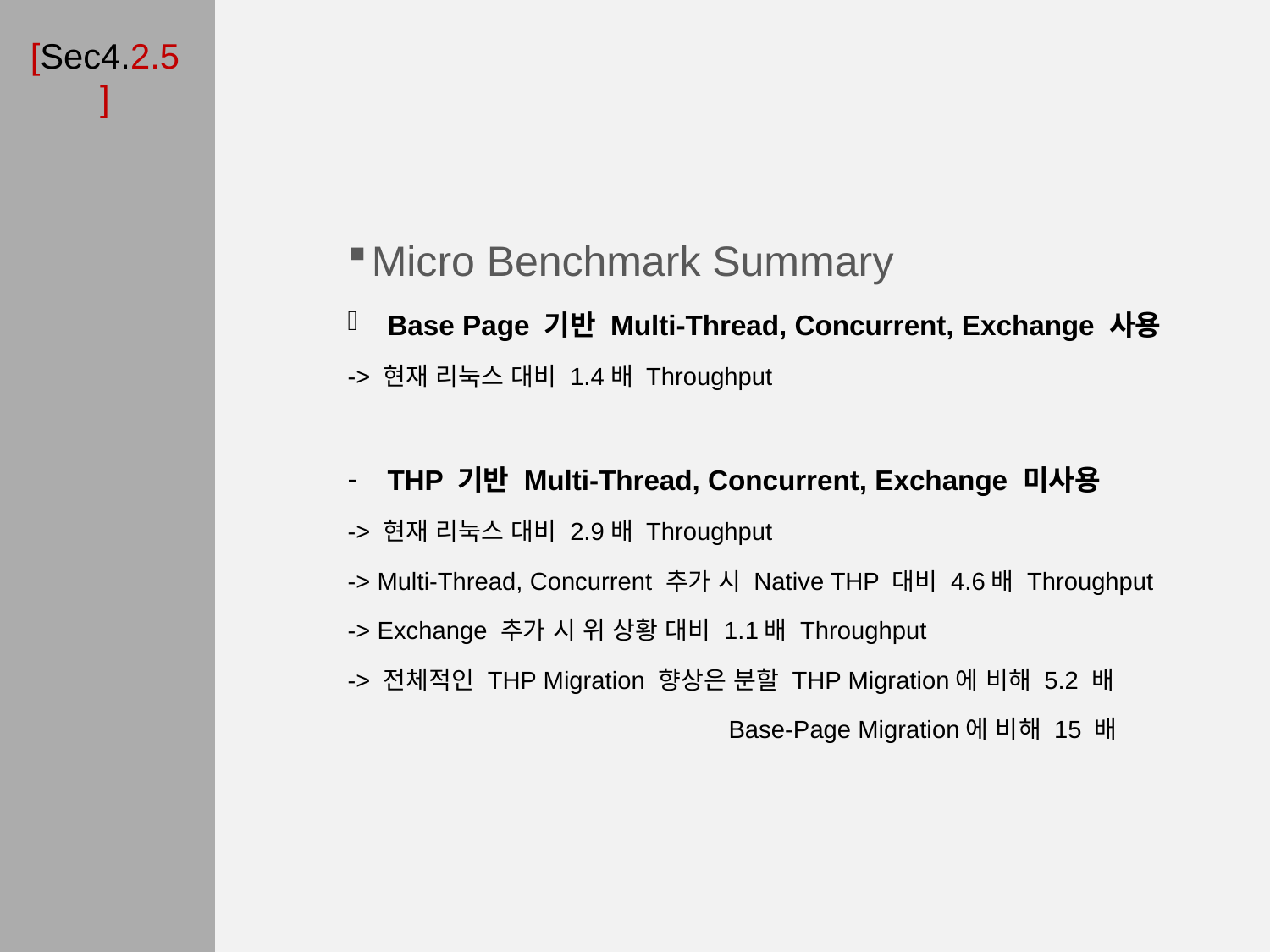

# [Sec4.2.5]
Micro Benchmark Summary
Base Page 기반 Multi-Thread, Concurrent, Exchange 사용
-> 현재 리눅스 대비 1.4배 Throughput

THP 기반 Multi-Thread, Concurrent, Exchange 미사용
-> 현재 리눅스 대비 2.9배 Throughput
-> Multi-Thread, Concurrent 추가 시 Native THP 대비 4.6배 Throughput
-> Exchange 추가 시 위 상황 대비 1.1배 Throughput
-> 전체적인 THP Migration 향상은 분할 THP Migration에 비해 5.2 배
			Base-Page Migration에 비해 15 배